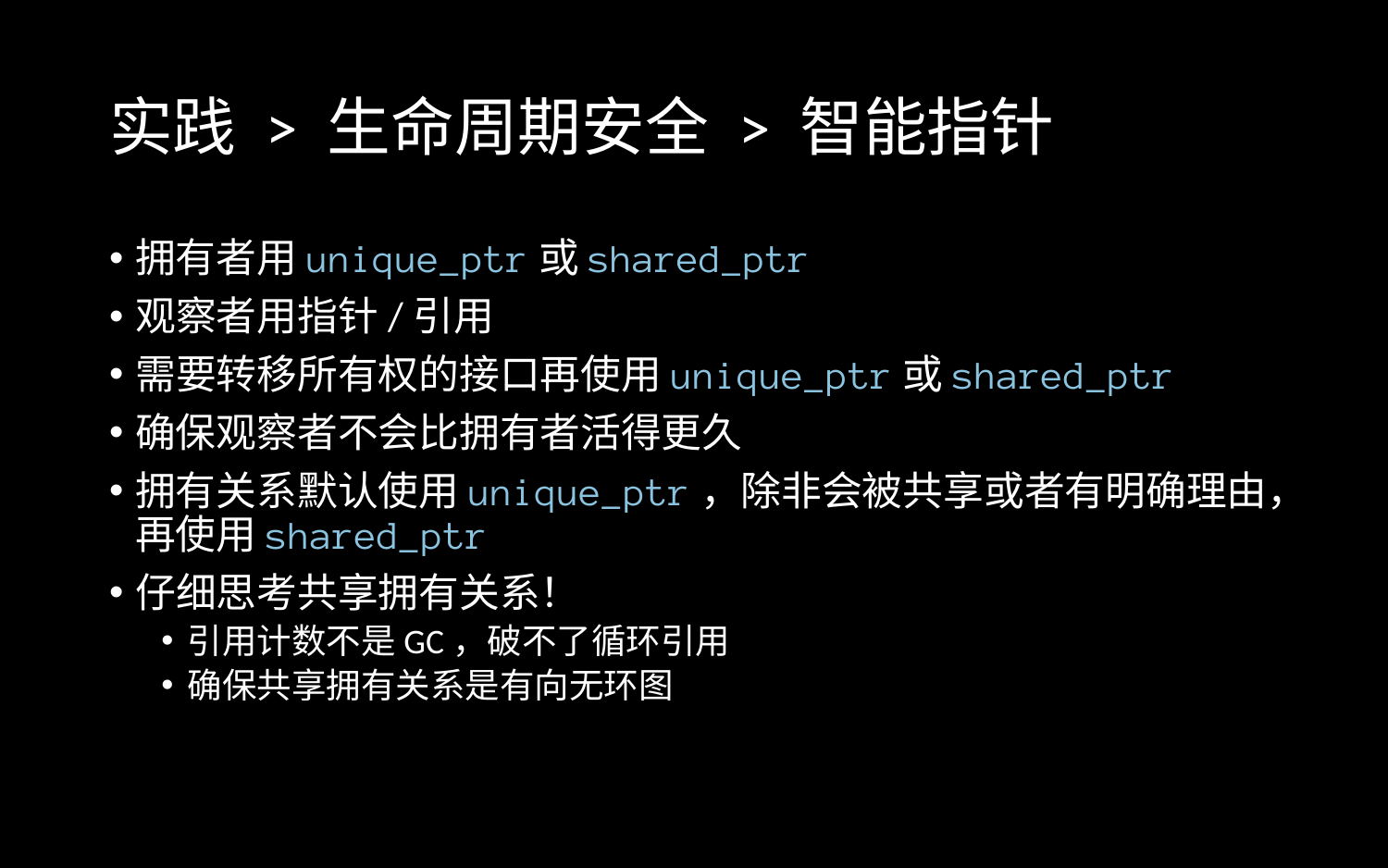

# 实践 > 生命周期安全 > 智能指针
拥有者用unique_ptr或shared_ptr
观察者用指针/引用
需要转移所有权的接口再使用unique_ptr或shared_ptr
确保观察者不会比拥有者活得更久
拥有关系默认使用unique_ptr，除非会被共享或者有明确理由，再使用shared_ptr
仔细思考共享拥有关系！
引用计数不是GC，破不了循环引用
确保共享拥有关系是有向无环图